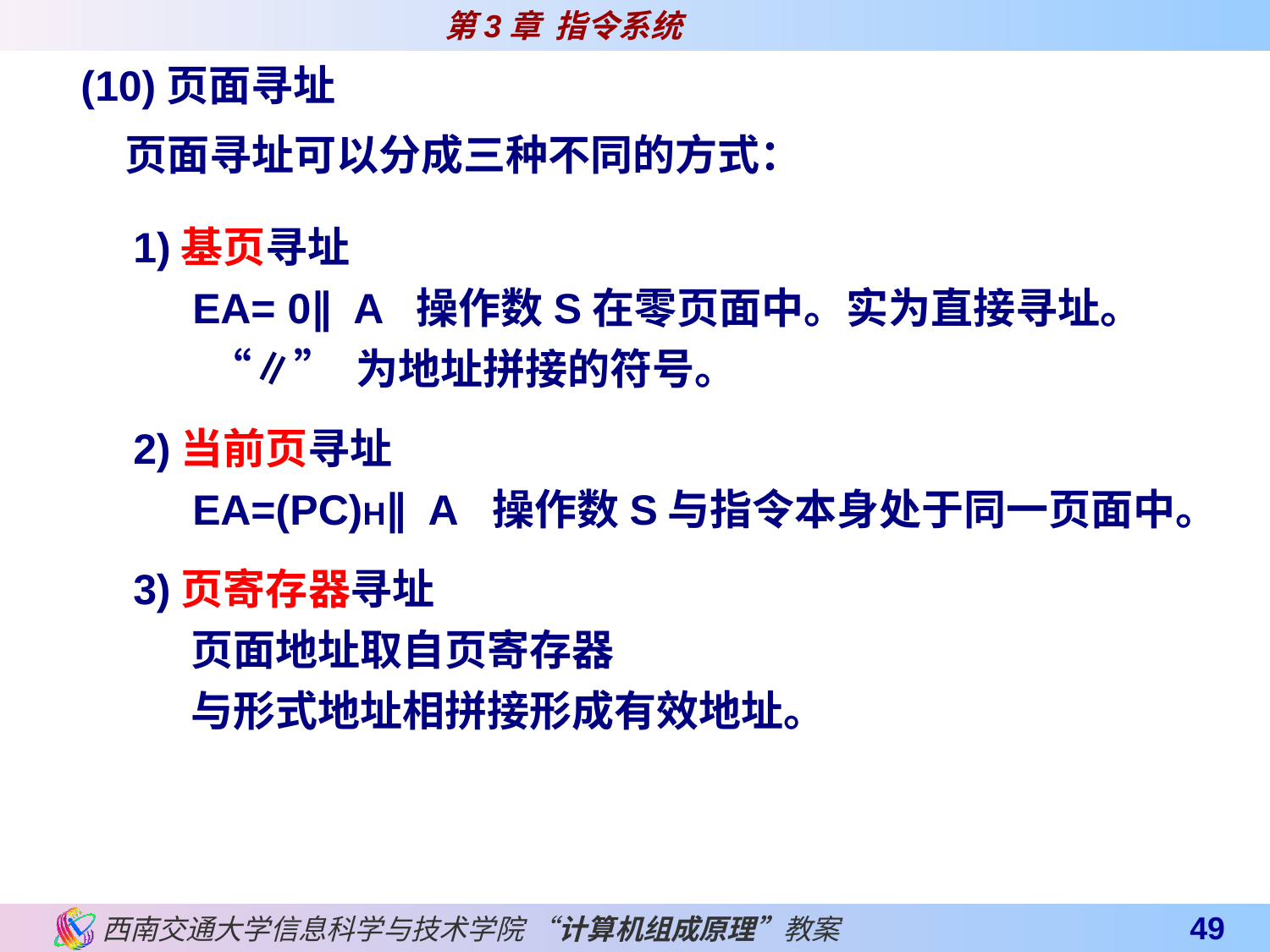

(10)页面寻址
页面寻址可以分成三种不同的方式：
1)基页寻址
     EA= 0∥A  操作数S在零页面中。实为直接寻址。
        “∥” 为地址拼接的符号。
2)当前页寻址
     EA=(PC)H∥A  操作数S与指令本身处于同一页面中。
3)页寄存器寻址
     页面地址取自页寄存器
     与形式地址相拼接形成有效地址。